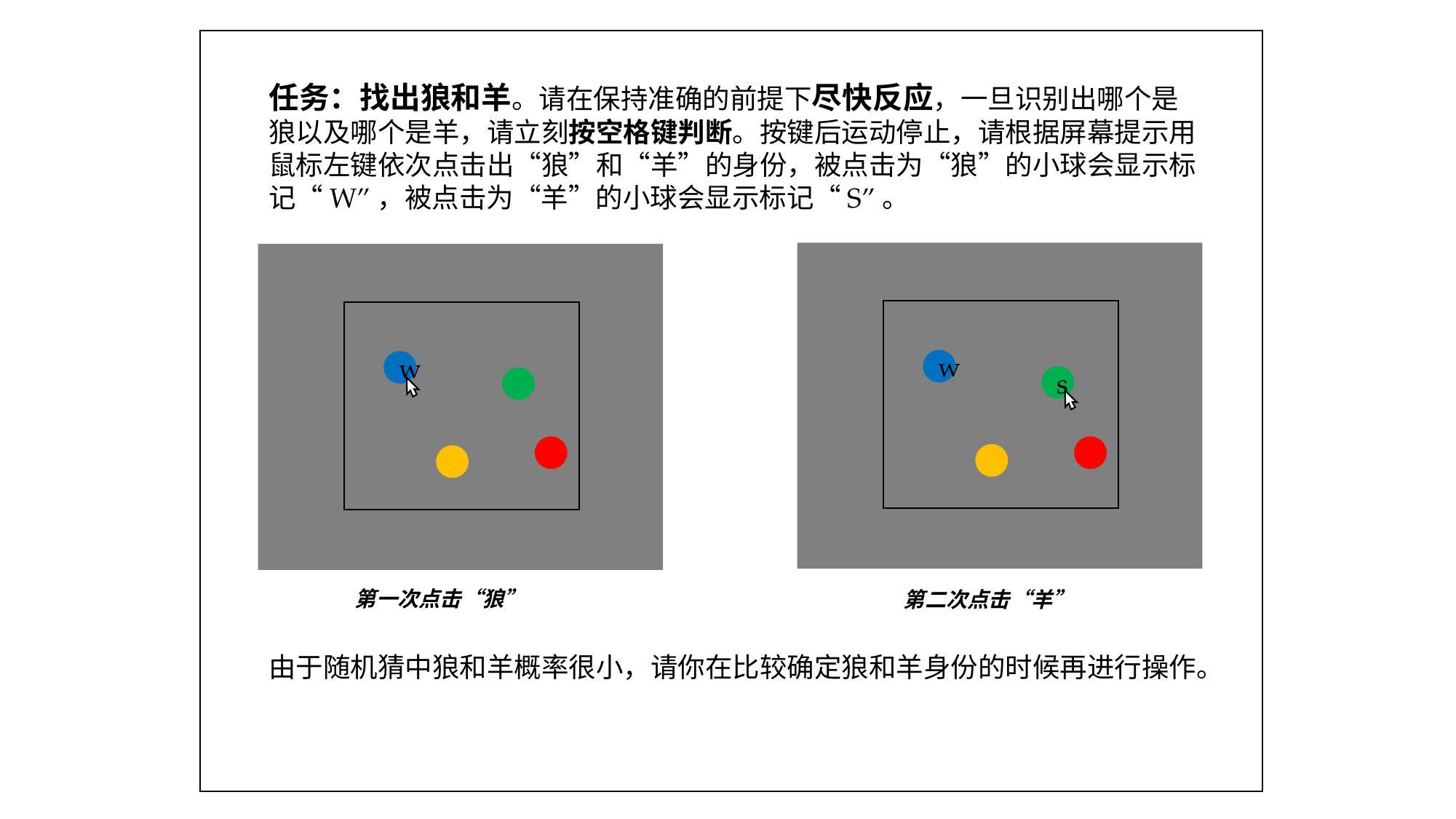

任务：找出狼和羊。请在保持准确的前提下尽快反应，一旦识别出哪个是狼以及哪个是羊，请立刻按空格键判断。按键后运动停止，请根据屏幕提示用鼠标左键依次点击出“狼”和“羊”的身份，被点击为“狼”的小球会显示标记“W”，被点击为“羊”的小球会显示标记“S”。

w
s

w

第一次点击“狼”
第二次点击“羊”
由于随机猜中狼和羊概率很小，请你在比较确定狼和羊身份的时候再进行操作。